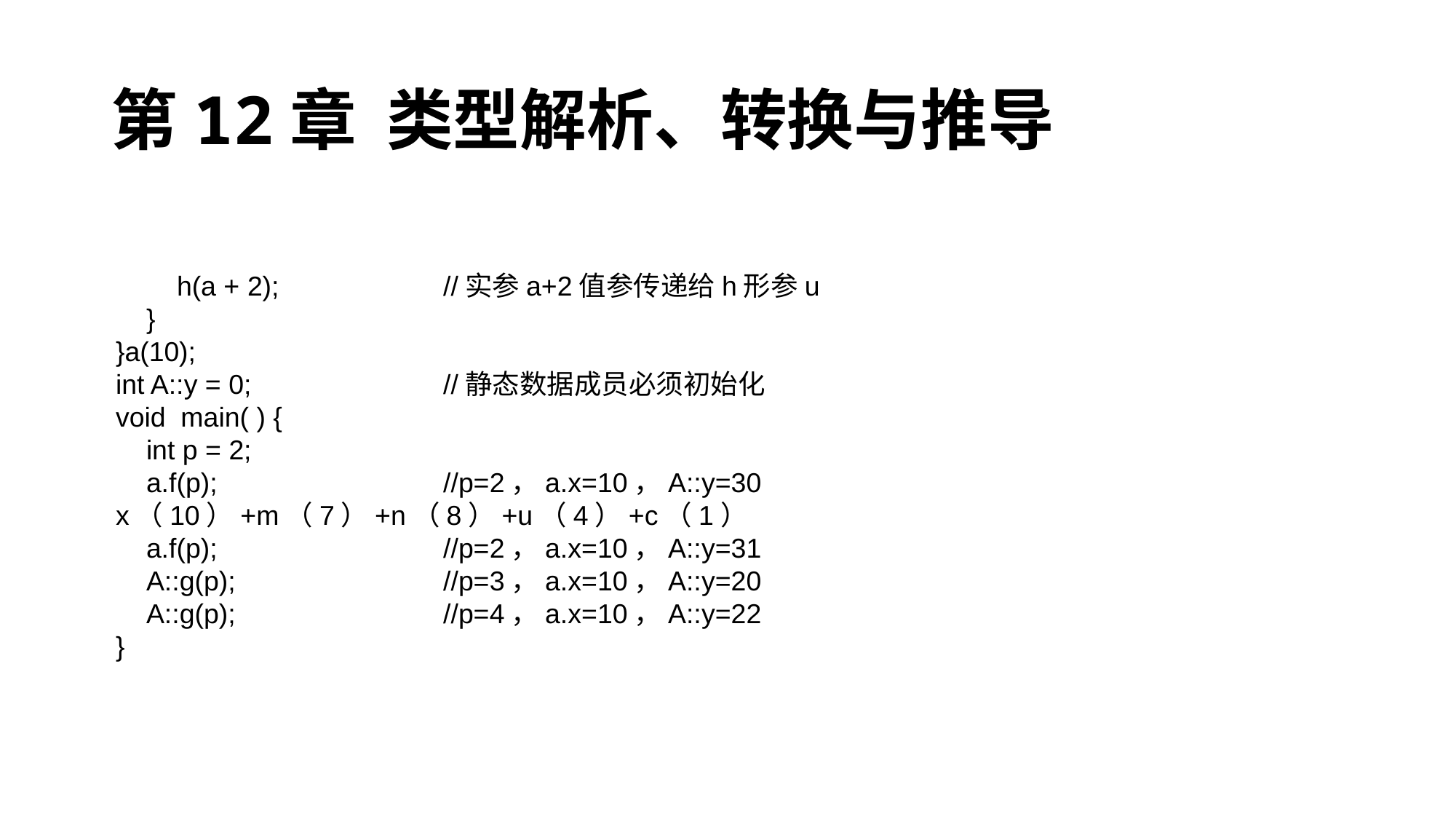

# 第12章  类型解析、转换与推导
        h(a + 2);		//实参a+2值参传递给h形参u
    }
}a(10);
int A::y = 0;		//静态数据成员必须初始化
void  main( ) {
    int p = 2;
    a.f(p);			//p=2，a.x=10，A::y=30    x（10）+m（7）+n（8）+u（4）+c（1）
    a.f(p);			//p=2，a.x=10，A::y=31
    A::g(p);		//p=3，a.x=10，A::y=20
    A::g(p);		//p=4，a.x=10，A::y=22
}